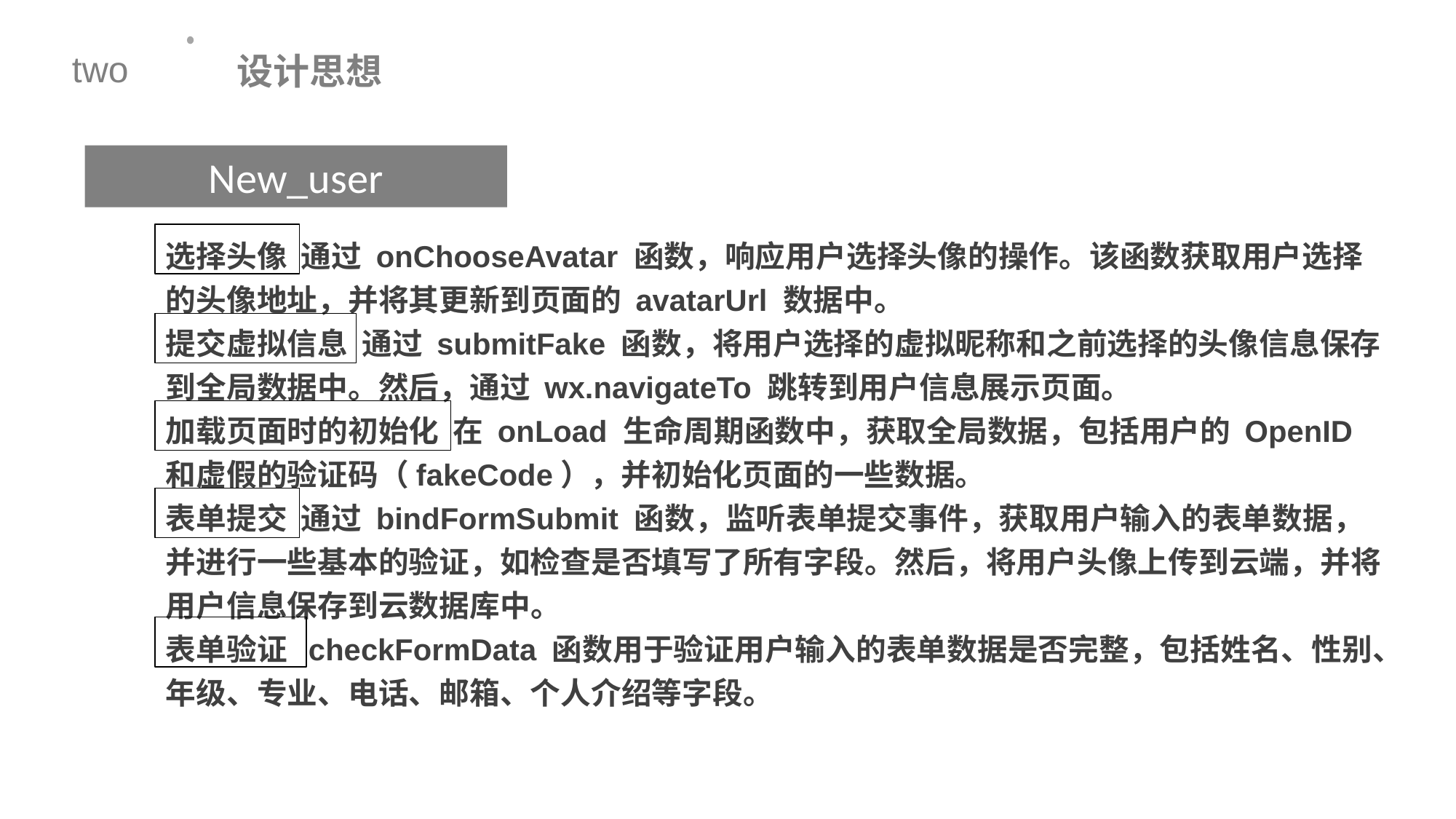

设计思想

two
New_user
选择头像  通过 onChooseAvatar 函数，响应用户选择头像的操作。该函数获取用户选择的头像地址，并将其更新到页面的 avatarUrl 数据中。
提交虚拟信息  通过 submitFake 函数，将用户选择的虚拟昵称和之前选择的头像信息保存到全局数据中。然后，通过 wx.navigateTo 跳转到用户信息展示页面。
加载页面时的初始化  在 onLoad 生命周期函数中，获取全局数据，包括用户的 OpenID 和虚假的验证码（fakeCode），并初始化页面的一些数据。
表单提交  通过 bindFormSubmit 函数，监听表单提交事件，获取用户输入的表单数据，并进行一些基本的验证，如检查是否填写了所有字段。然后，将用户头像上传到云端，并将用户信息保存到云数据库中。
表单验证  checkFormData 函数用于验证用户输入的表单数据是否完整，包括姓名、性别、年级、专业、电话、邮箱、个人介绍等字段。